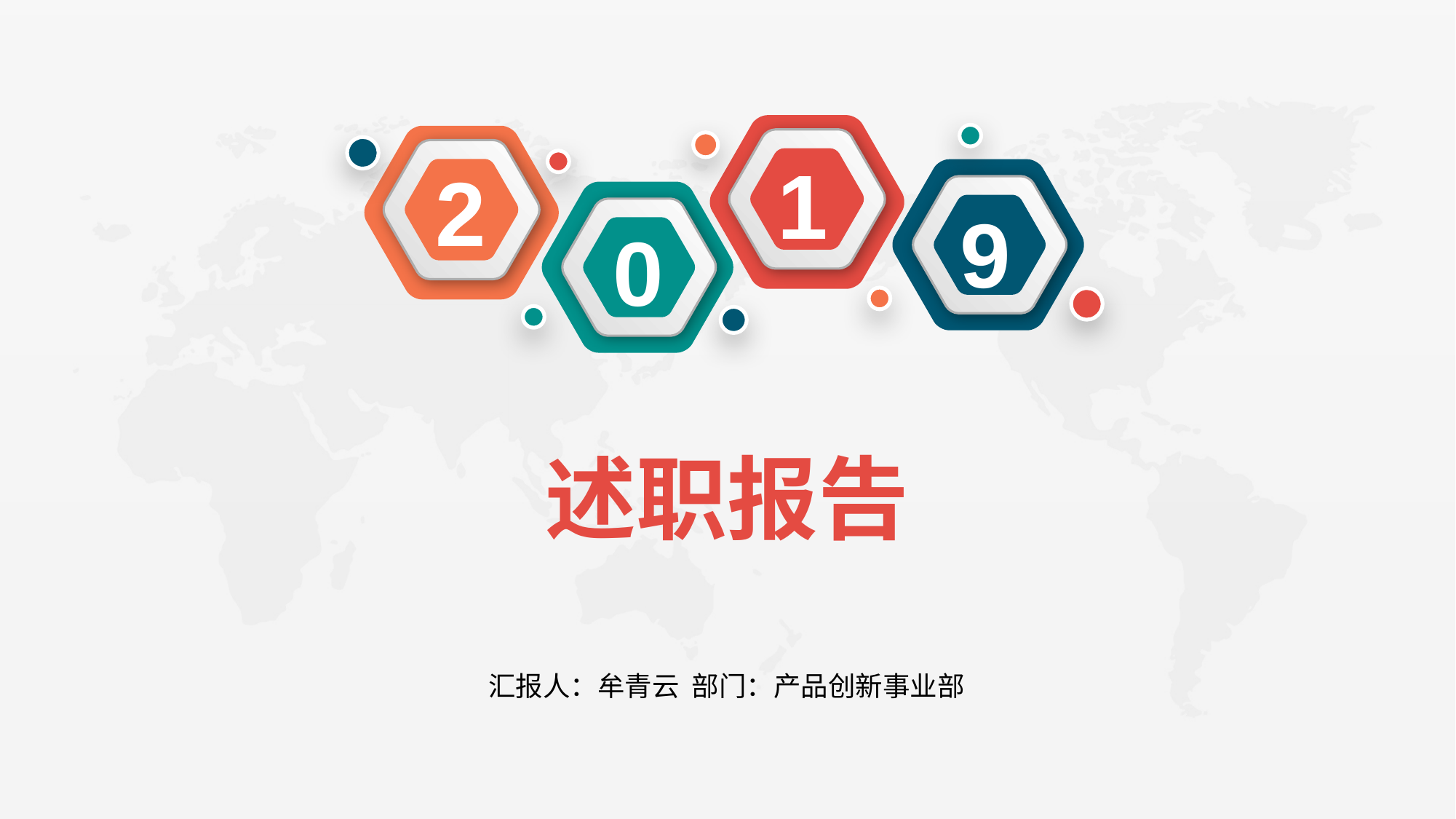

1
2

9
0

述职报告

汇报人：牟青云  部门：产品创新事业部